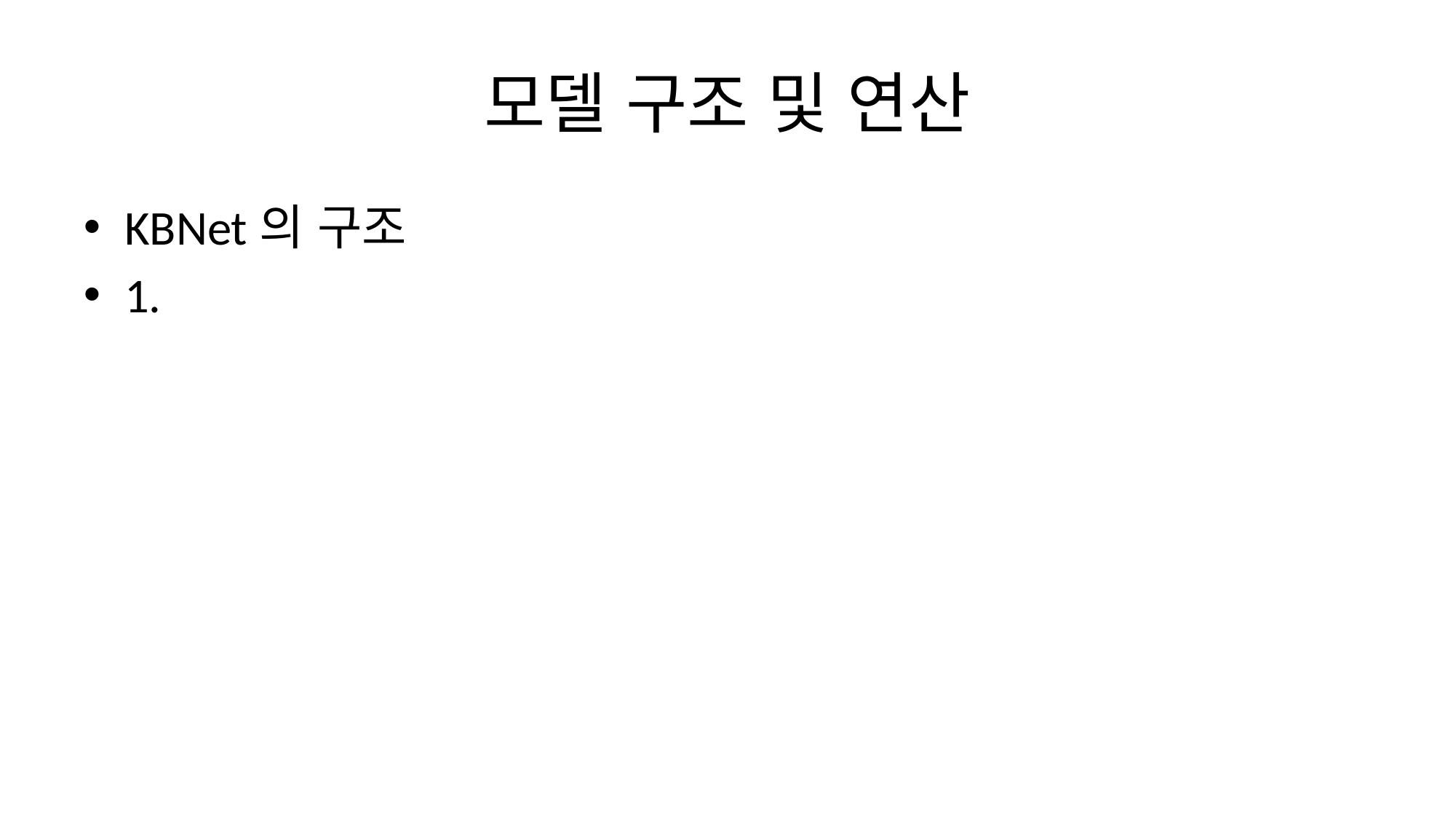

# 모델 구조 및 연산
KBNet의 구조
1.